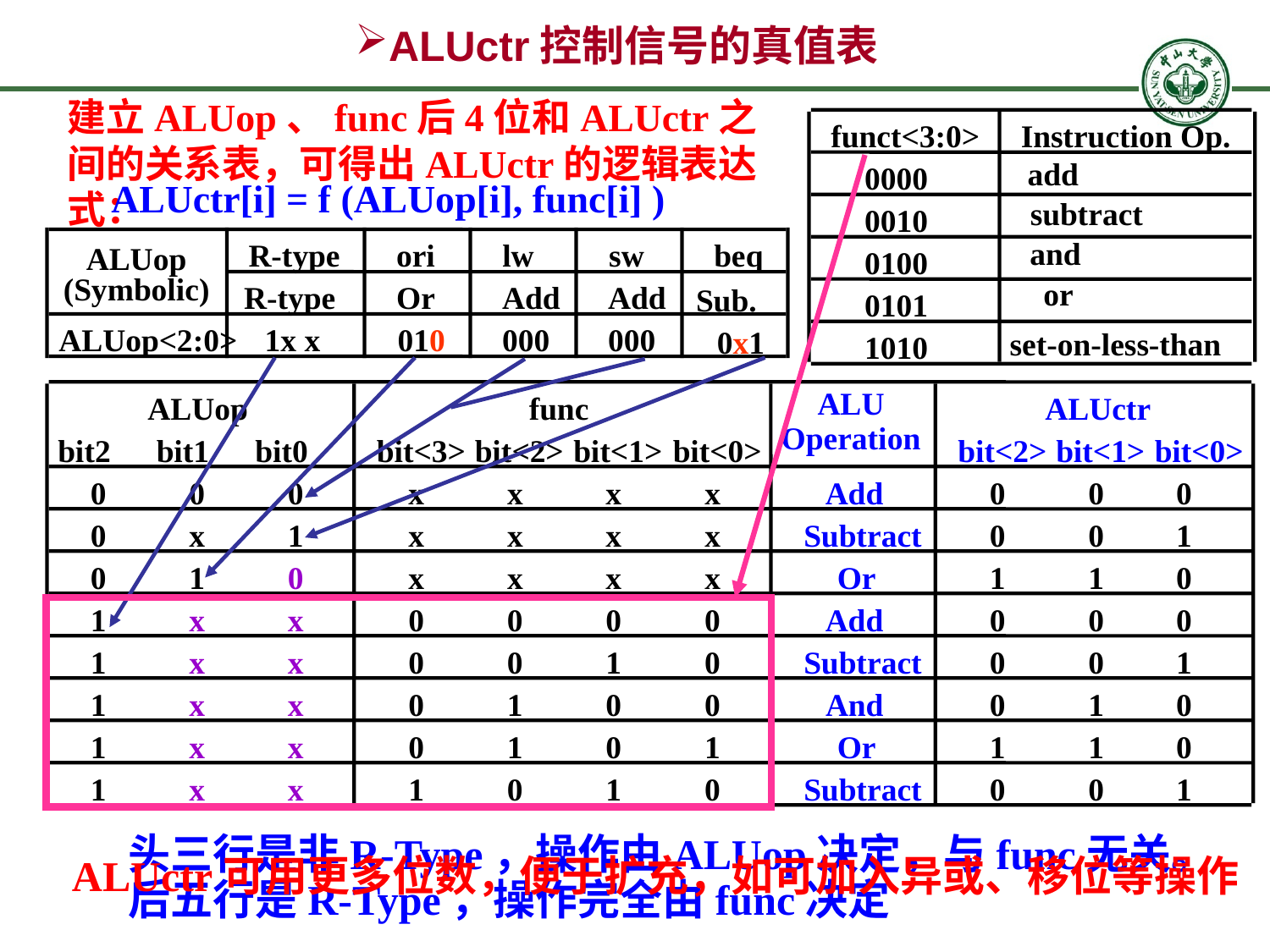

# ALUctr控制信号的真值表
建立ALUop、func后4位和ALUctr之间的关系表，可得出ALUctr的逻辑表达式：

funct<3:0>
Instruction Op.

add

0000
subtract

0010
and

0100
or

0101
set-on-less-than

1010

ALUctr[i] = f (ALUop[i], func[i] )

R-type
ori
lw
sw
beq
ALUop
(Symbolic)

R-type
Or
Add
Add
 Sub.
ALUop<2:0>

1x x
010
000
000
 0x1

ALUop
func
ALU
Operation
ALUctr

bit2
bit1
bit0
bit<3>
bit<2>
bit<1>
bit<0>
bit<2>
bit<1>
bit<0>

0
0
0
x
x
x
x
Add
0
0
0

0
x
1
x
x
x
x
Subtract
0
0
1

0
1
0
x
x
x
x
Or
1
1
0

1
x
x
0
0
0
0
Add
0
0
0

1
x
x
0
0
1
0
Subtract
0
0
1

1
x
x
0
1
0
0
And
0
1
0

1
x
x
0
1
0
1
Or
1
1
0

1
x
x
1
0
1
0
Subtract
0
0
1

头三行是非R-Type，操作由ALUop决定，与func无关。
后五行是R-Type，操作完全由func决定
ALUctr可用更多位数，便于扩充，如可加入异或、移位等操作